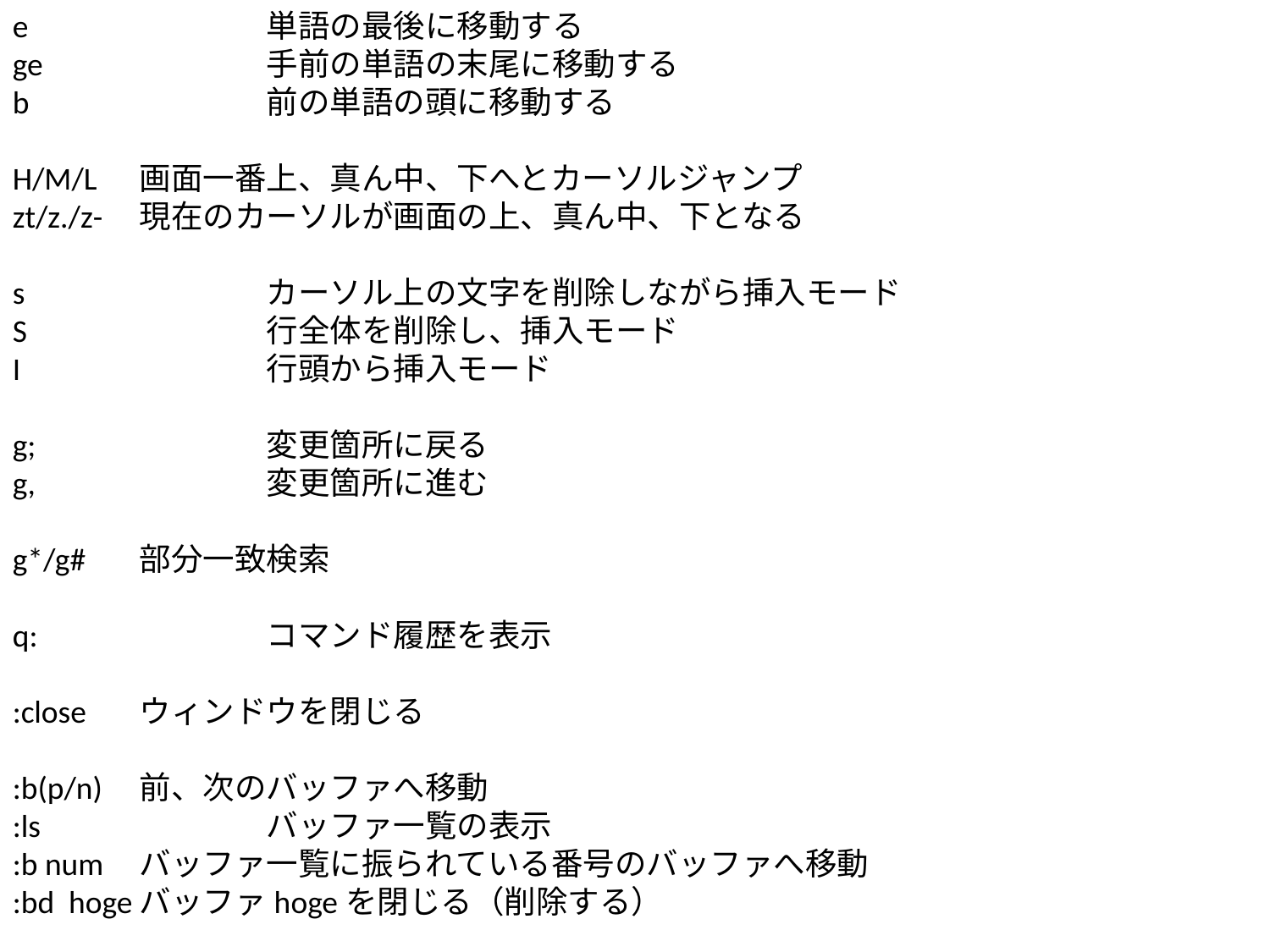

e 		単語の最後に移動する
ge 		手前の単語の末尾に移動する
b		前の単語の頭に移動する

H/M/L 	画面一番上、真ん中、下へとカーソルジャンプ
zt/z./z- 	現在のカーソルが画面の上、真ん中、下となる

s 		カーソル上の文字を削除しながら挿入モード
S		行全体を削除し、挿入モード
I 		行頭から挿入モード

g; 		変更箇所に戻る
g,		変更箇所に進む

g*/g# 	部分一致検索

q:　		コマンド履歴を表示

:close	ウィンドウを閉じる

:b(p/n)	前、次のバッファへ移動
:ls 		バッファ一覧の表示
:b num	バッファ一覧に振られている番号のバッファへ移動
:bd  hoge	バッファhogeを閉じる（削除する）